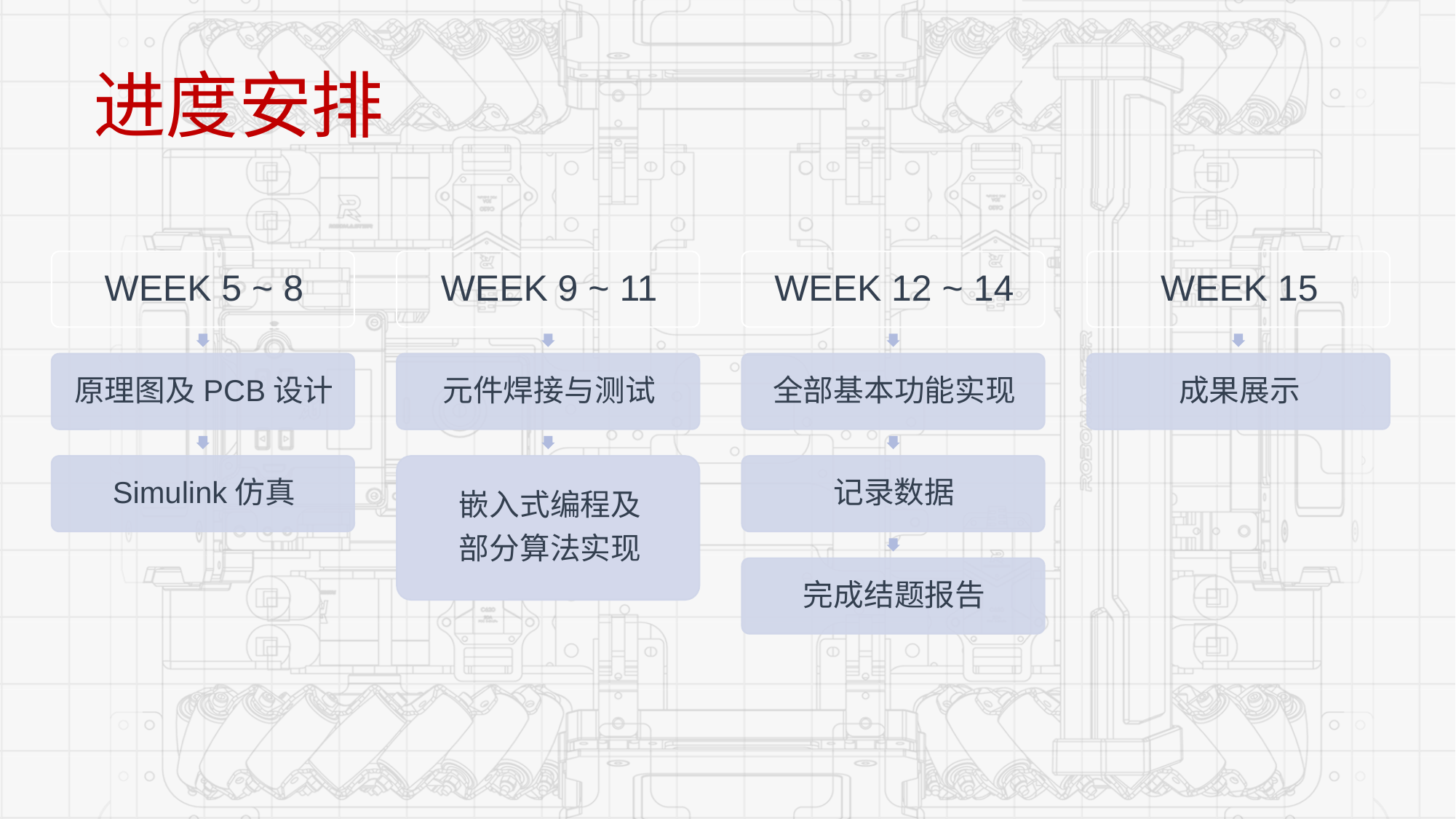

进度安排
WEEK 5 ~ 8
原理图及PCB设计
Simulink仿真
WEEK 9 ~ 11
元件焊接与测试
嵌入式编程及
部分算法实现
WEEK 12 ~ 14
全部基本功能实现
记录数据
完成结题报告
WEEK 15
成果展示